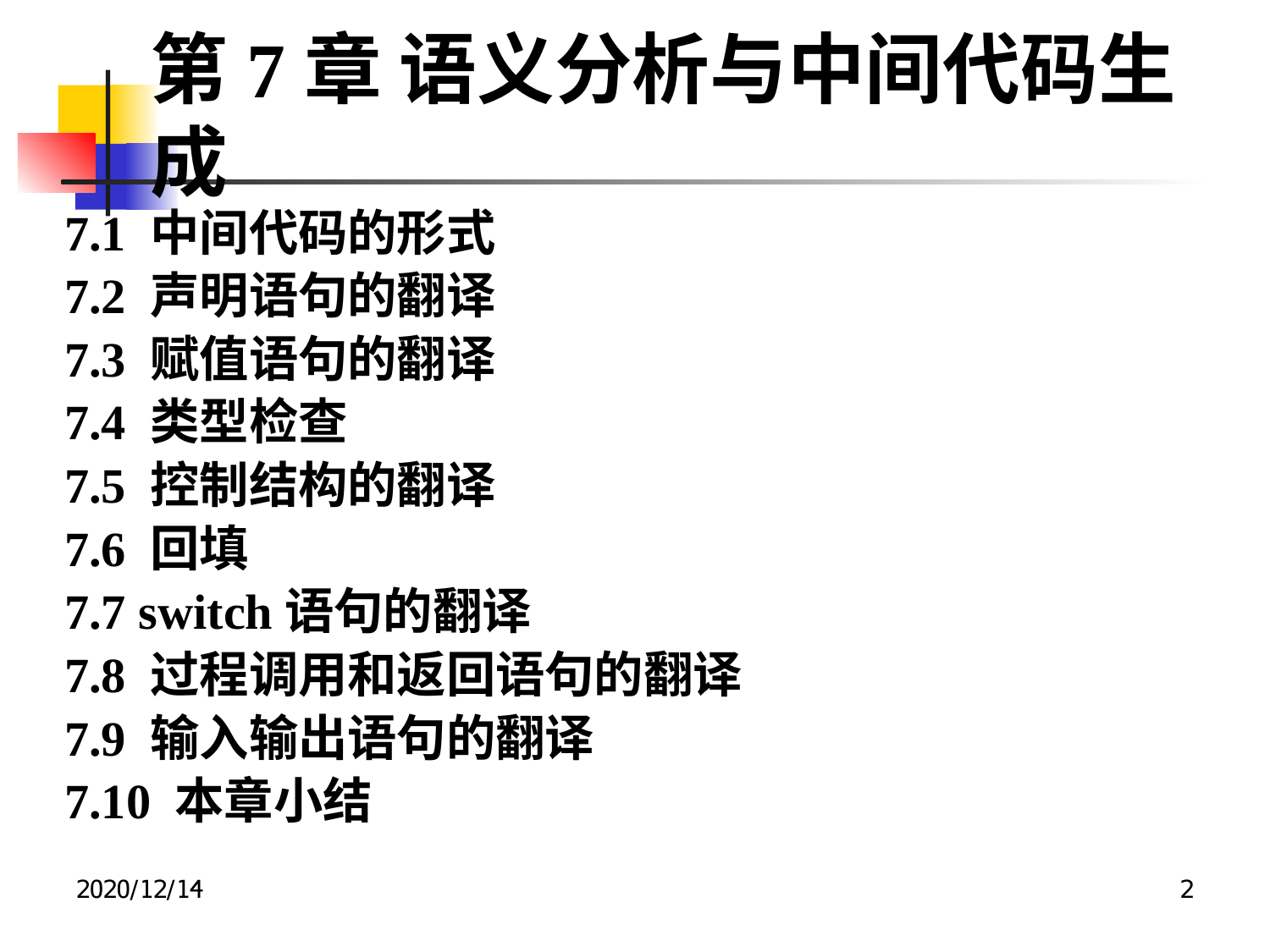

第7章 语义分析与中间代码生成
7.1 中间代码的形式
7.2 声明语句的翻译
7.3 赋值语句的翻译
7.4 类型检查
7.5 控制结构的翻译
7.6 回填
7.7 switch语句的翻译
7.8 过程调用和返回语句的翻译
7.9 输入输出语句的翻译
7.10 本章小结
2020/12/14
2